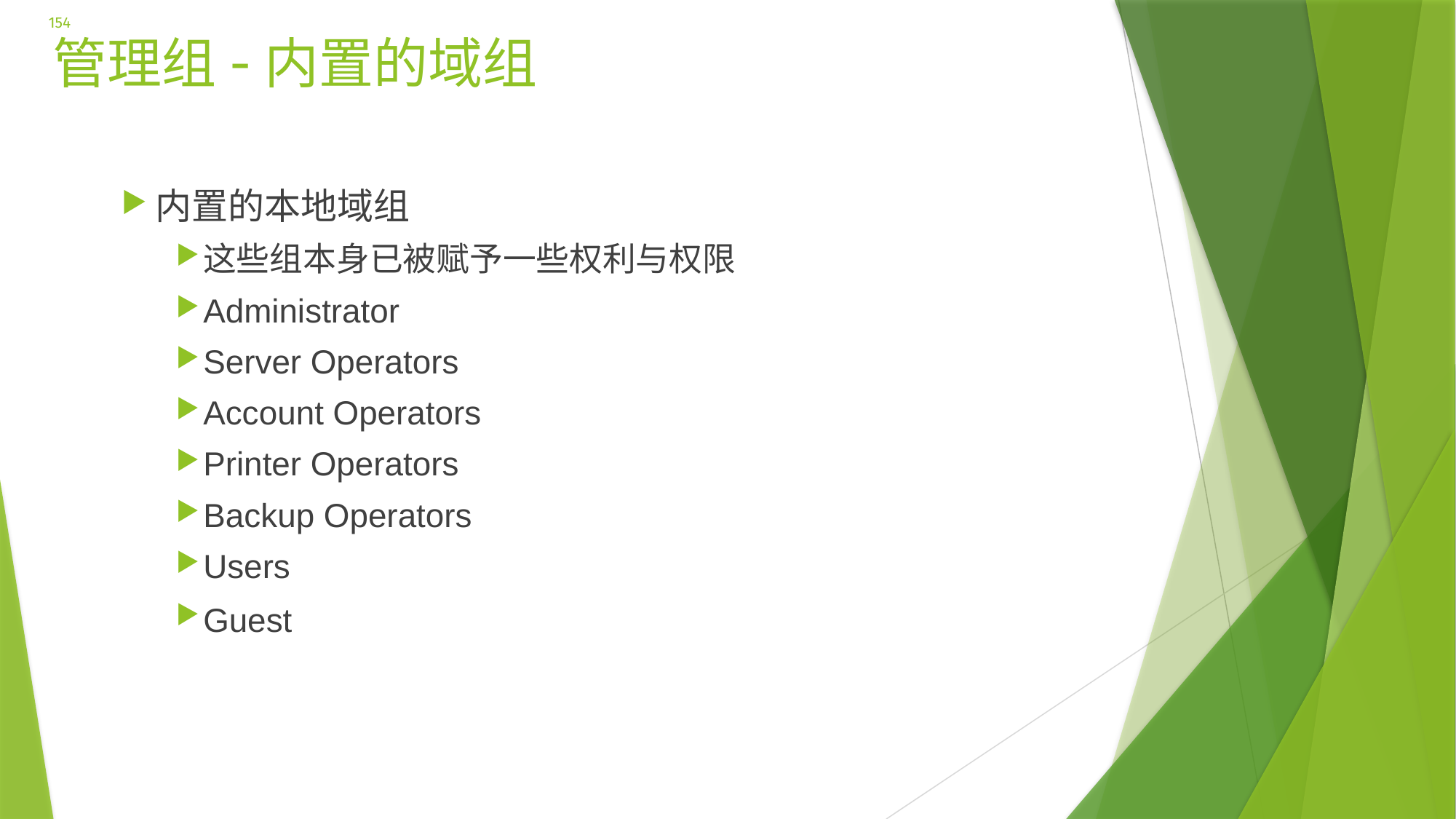

154
# 管理组-内置的域组
内置的本地域组
这些组本身已被赋予一些权利与权限
Administrator
Server Operators
Account Operators
Printer Operators
Backup Operators
Users
Guest